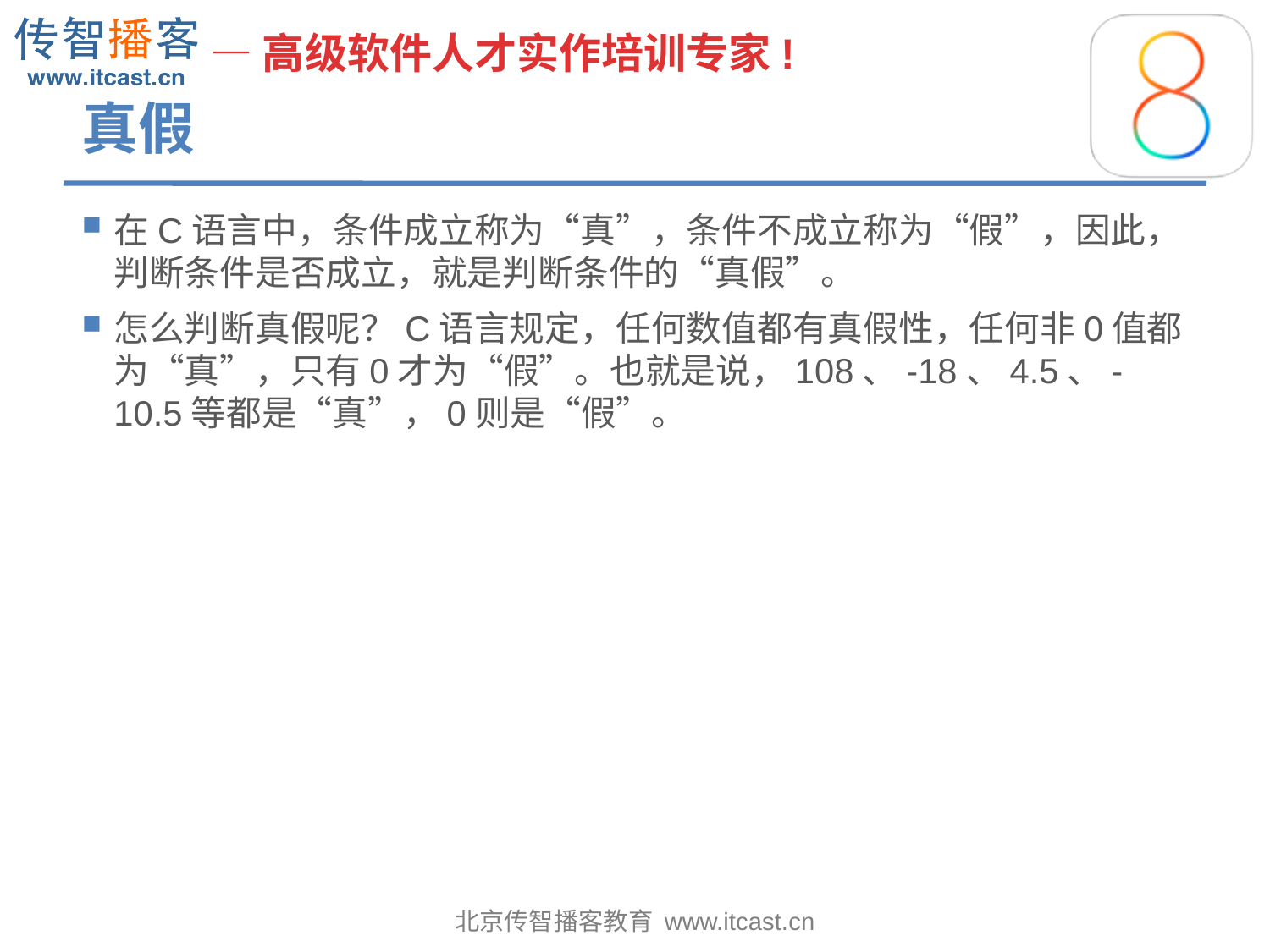

# 真假
在C语言中，条件成立称为“真”，条件不成立称为“假”，因此，判断条件是否成立，就是判断条件的“真假”。
怎么判断真假呢？C语言规定，任何数值都有真假性，任何非0值都为“真”，只有0才为“假”。也就是说，108、-18、4.5、-10.5等都是“真”，0则是“假”。